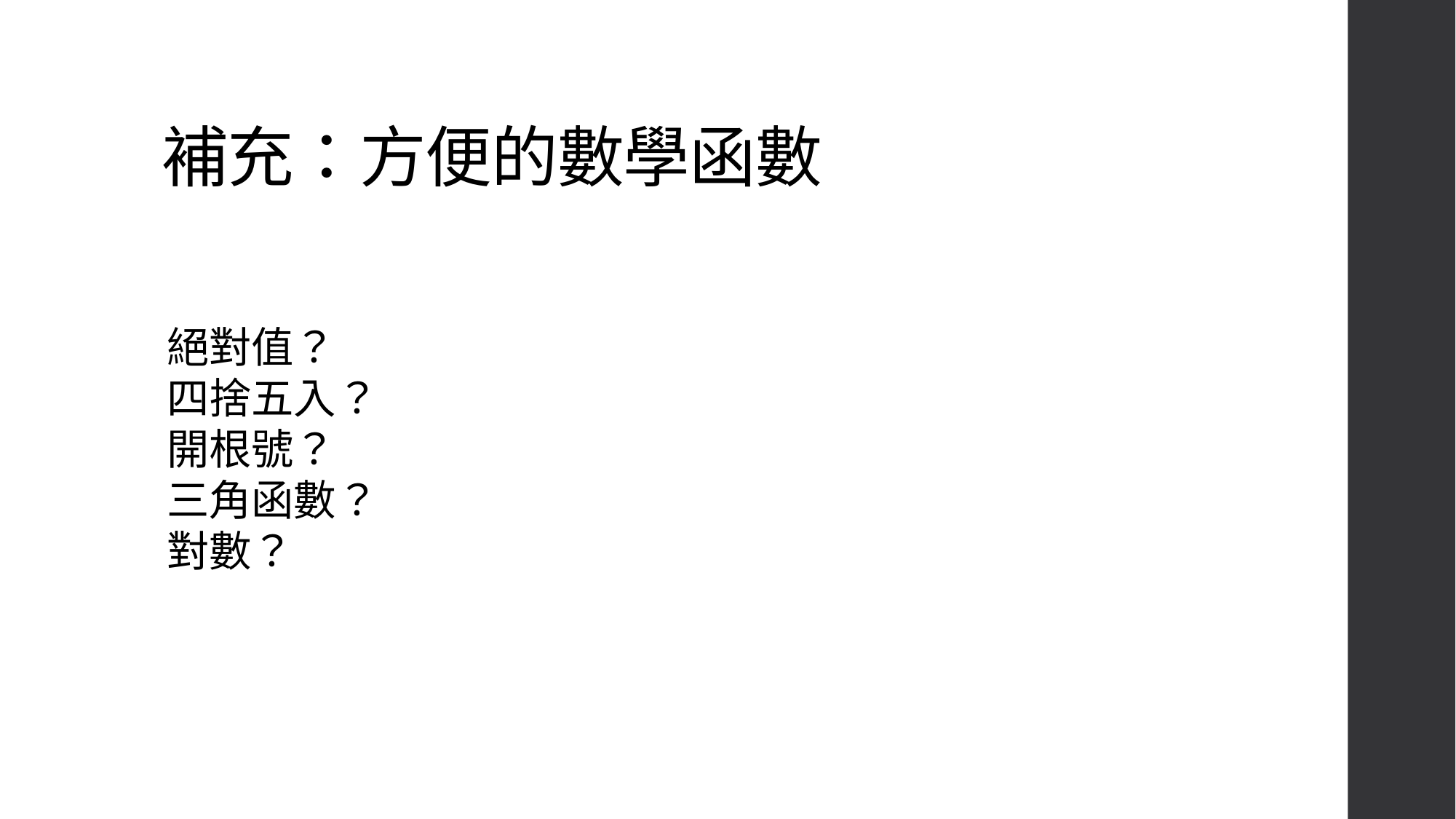

# 補充：方便的數學函數
絕對值？
四捨五入？
開根號？
三角函數？
對數？